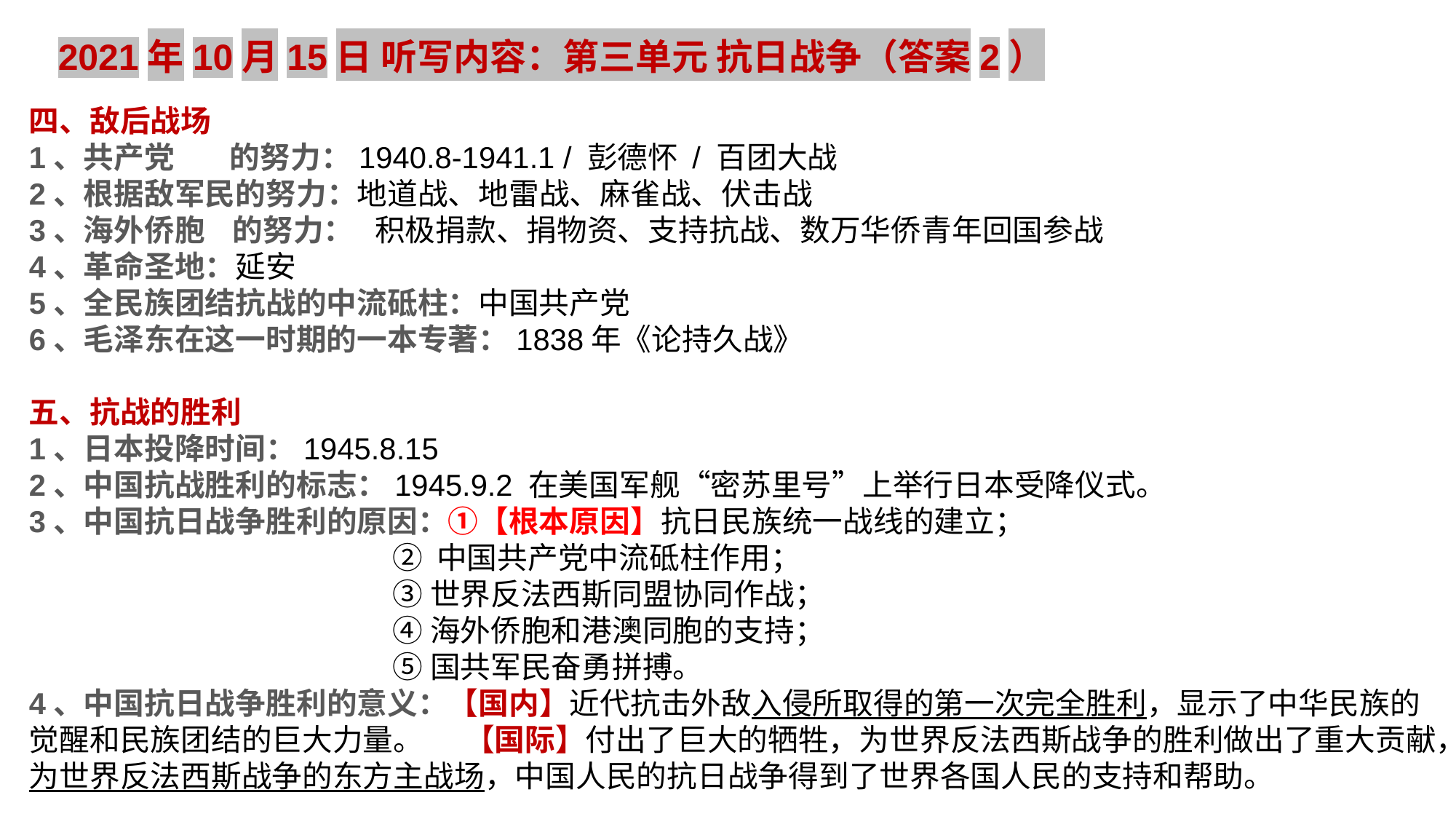

2021年10月15日 听写内容：第三单元 抗日战争（答案2）
四、敌后战场
1、共产党        的努力：1940.8-1941.1 / 彭德怀 / 百团大战
2、根据敌军民的努力：地道战、地雷战、麻雀战、伏击战
3、海外侨胞    的努力：   积极捐款、捐物资、支持抗战、数万华侨青年回国参战
4、革命圣地：延安
5、全民族团结抗战的中流砥柱：中国共产党
6、毛泽东在这一时期的一本专著：1838年《论持久战》

五、抗战的胜利
1、日本投降时间：1945.8.15
2、中国抗战胜利的标志：1945.9.2 在美国军舰“密苏里号”上举行日本受降仪式。
3、中国抗日战争胜利的原因：①【根本原因】抗日民族统一战线的建立；
                                                      ② 中国共产党中流砥柱作用；
                                                      ③世界反法西斯同盟协同作战；
                                                      ④海外侨胞和港澳同胞的支持；
                                                      ⑤国共军民奋勇拼搏。
4、中国抗日战争胜利的意义：【国内】近代抗击外敌入侵所取得的第一次完全胜利，显示了中华民族的觉醒和民族团结的巨大力量。      【国际】付出了巨大的牺牲，为世界反法西斯战争的胜利做出了重大贡献，为世界反法西斯战争的东方主战场，中国人民的抗日战争得到了世界各国人民的支持和帮助。